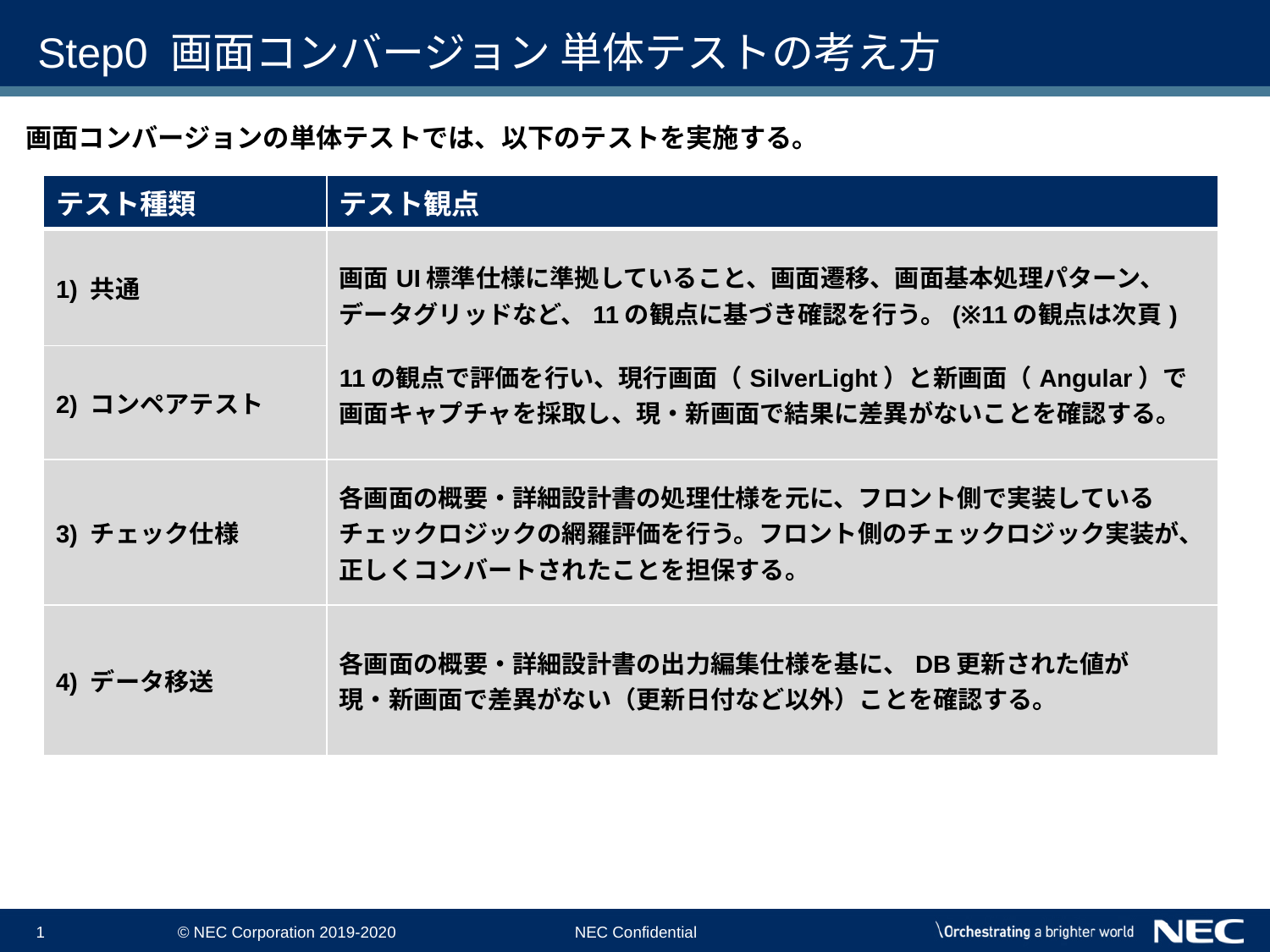

# Step0 画面コンバージョン 単体テストの考え方
画面コンバージョンの単体テストでは、以下のテストを実施する。

| テスト種類 | テスト観点 |
| --- | --- |
| 1) 共通 | 画面UI標準仕様に準拠していること、画面遷移、画面基本処理パターン、データグリッドなど、11の観点に基づき確認を行う。(※11の観点は次頁) 11の観点で評価を行い、現行画面（SilverLight）と新画面（Angular）で画面キャプチャを採取し、現・新画面で結果に差異がないことを確認する。 |
| 2) コンペアテスト |  |
| 3) チェック仕様 | 各画面の概要・詳細設計書の処理仕様を元に、フロント側で実装しているチェックロジックの網羅評価を行う。フロント側のチェックロジック実装が、正しくコンバートされたことを担保する。 |
| 4) データ移送 | 各画面の概要・詳細設計書の出力編集仕様を基に、DB更新された値が 現・新画面で差異がない（更新日付など以外）ことを確認する。 |
|  |
| --- |